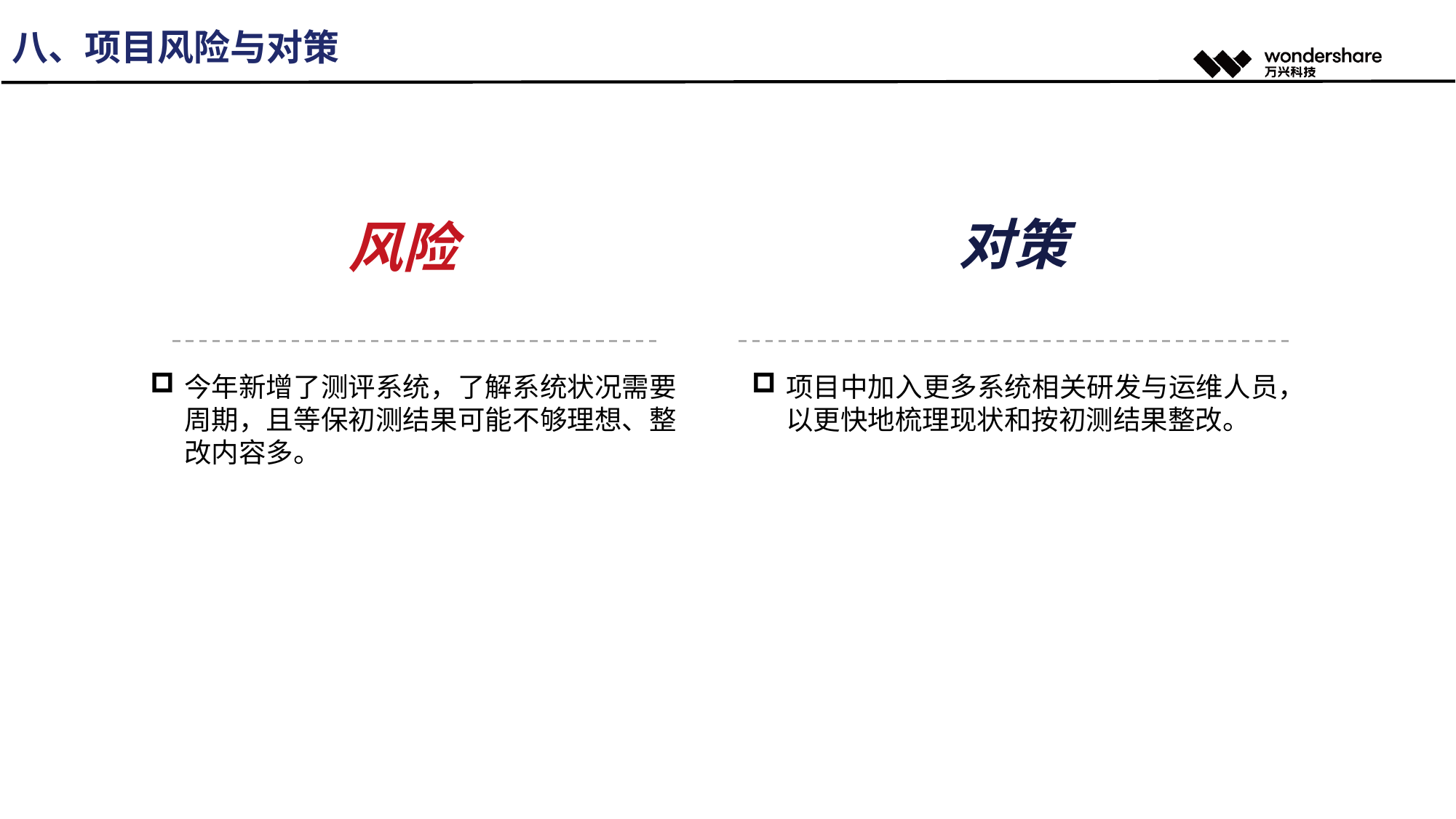

八、项目风险与对策
对策
风险

今年新增了测评系统，了解系统状况需要周期，且等保初测结果可能不够理想、整改内容多。
项目中加入更多系统相关研发与运维人员，以更快地梳理现状和按初测结果整改。